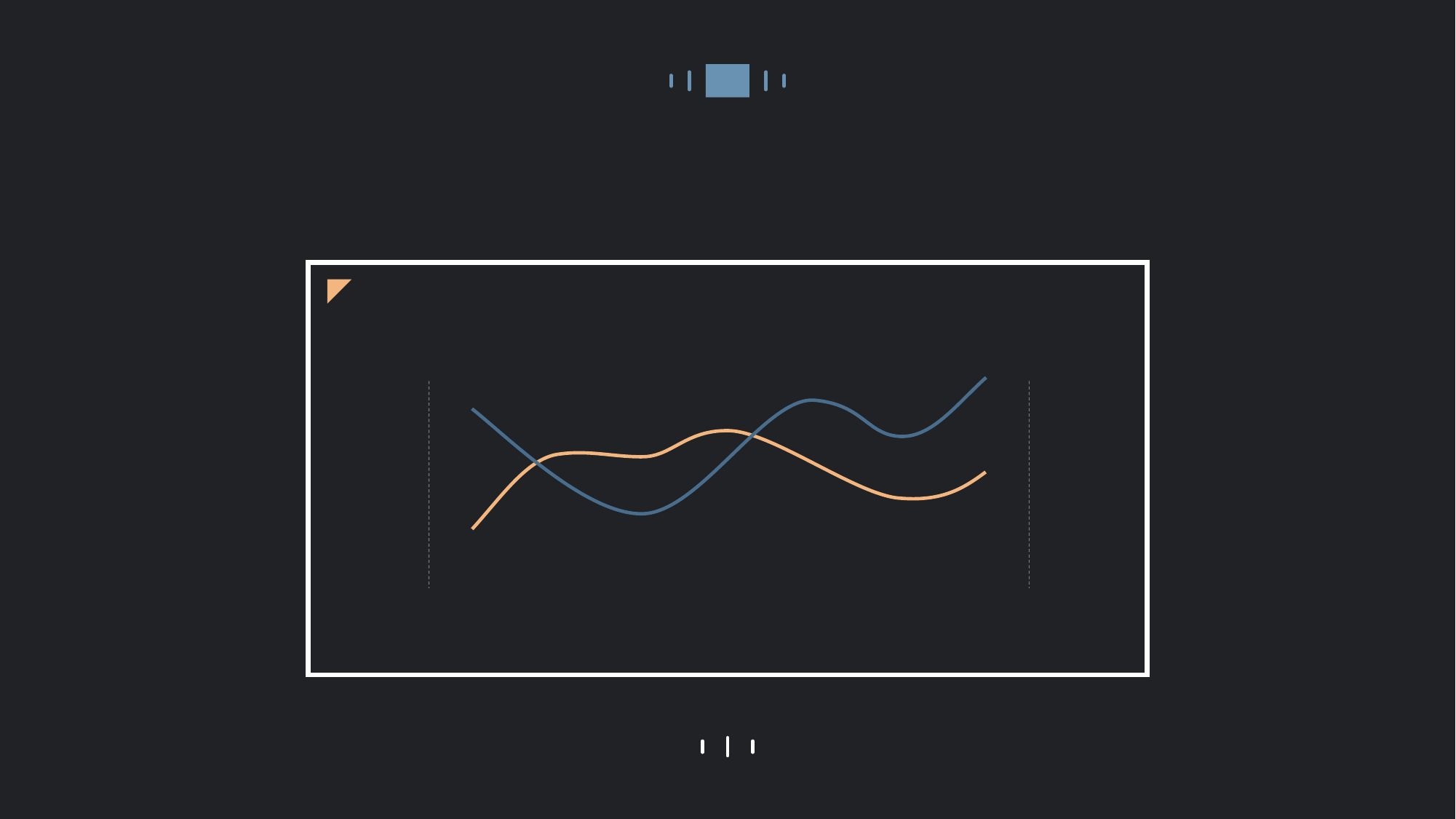

03

컨텐츠를 적어주면 개이득
소제목으로 제목 부연설명 해주는거 잊지말고

- 그래프 제목 써주셈 -

40
0.7
30
0.5
20
0.3
10
0.1
17.02
17.03
17.04
17.05
17.06
출처 : 적어주는거 잊지말고
3조 피피티 만들조